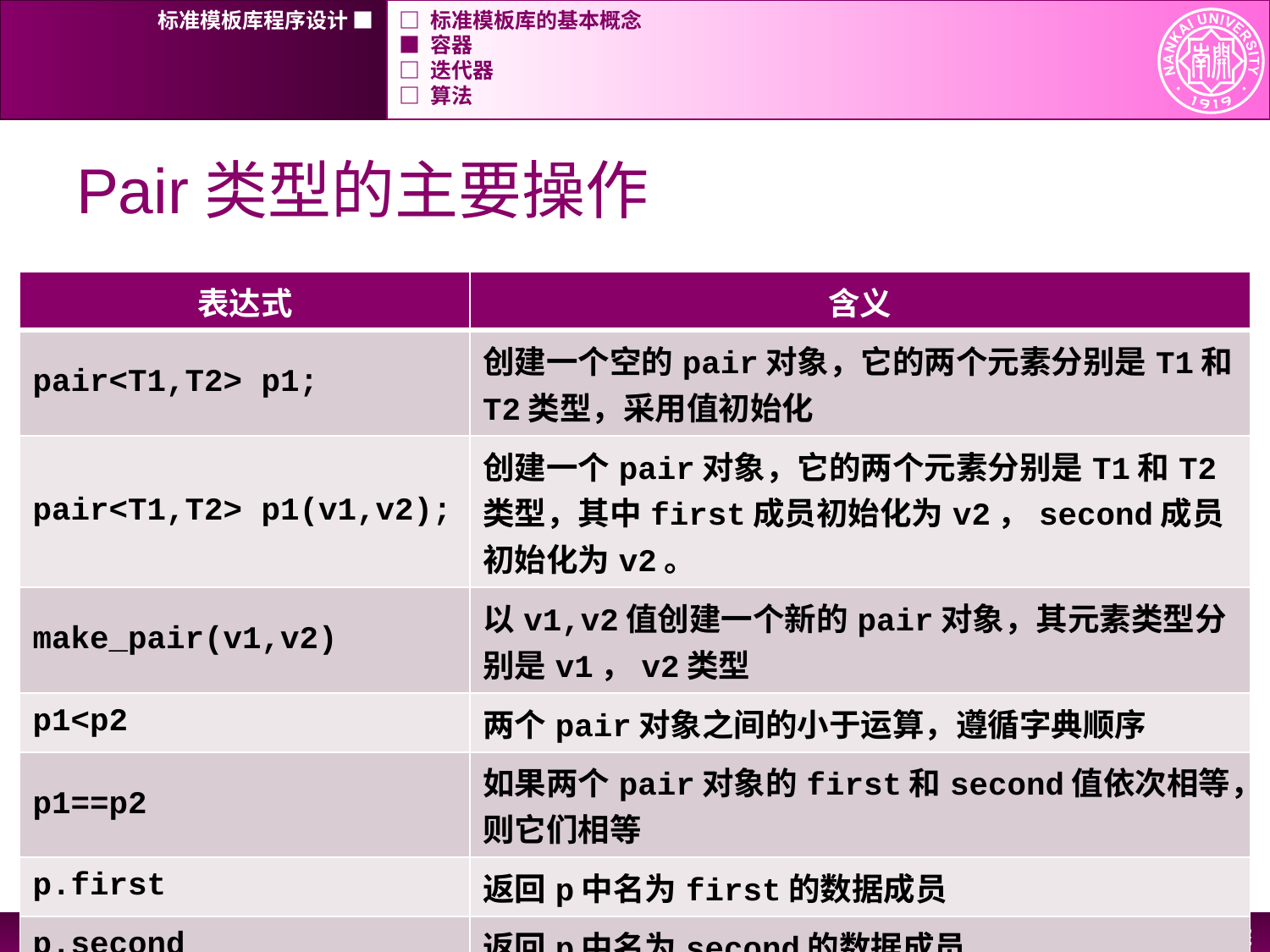

标准模板库程序设计 ■
□ 标准模板库的基本概念

■ 容器

□ 迭代器

□ 算法
# Pair类型的主要操作
| 表达式 | 含义 |
| --- | --- |
| pair<T1,T2> p1; | 创建一个空的pair对象，它的两个元素分别是T1和T2类型，采用值初始化 |
| pair<T1,T2> p1(v1,v2); | 创建一个pair对象，它的两个元素分别是T1和T2类型，其中first成员初始化为v2，second成员初始化为v2。 |
| make\_pair(v1,v2) | 以v1,v2值创建一个新的pair对象，其元素类型分别是v1，v2类型 |
| p1<p2 | 两个pair对象之间的小于运算，遵循字典顺序 |
| p1==p2 | 如果两个pair对象的first和second值依次相等，则它们相等 |
| p.first | 返回p中名为first的数据成员 |
| p.second | 返回p中名为second的数据成员 |